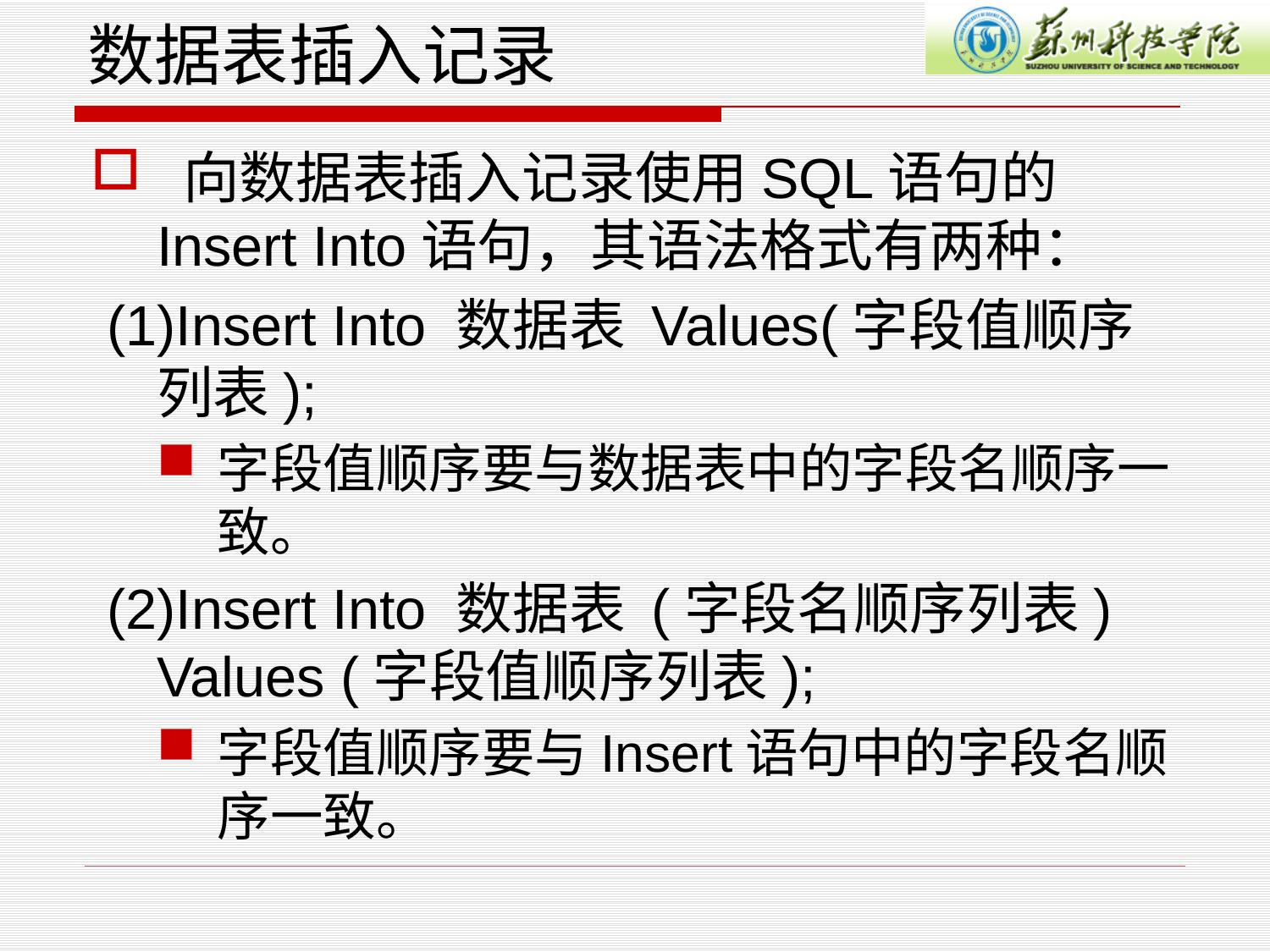

# 数据表插入记录
 向数据表插入记录使用SQL语句的Insert Into语句，其语法格式有两种：
 (1)Insert Into 数据表 Values(字段值顺序列表);
字段值顺序要与数据表中的字段名顺序一致。
 (2)Insert Into 数据表 (字段名顺序列表) Values (字段值顺序列表);
字段值顺序要与Insert语句中的字段名顺序一致。